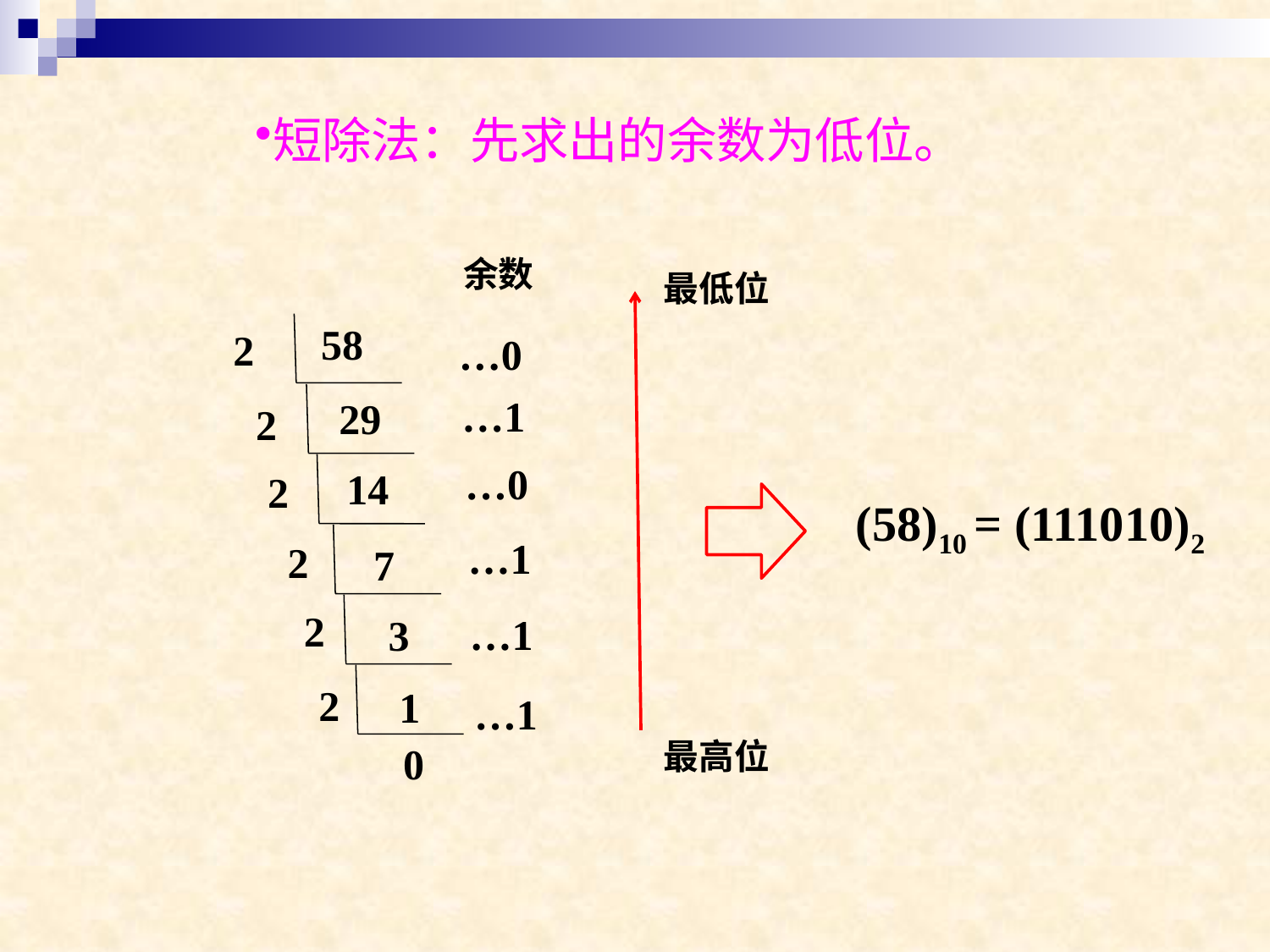

短除法：先求出的余数为低位。
余数
最低位
58

2
…0
…1

29
2
…0

14
2

 (58)10 = (111010)2

…1
2
7

2
…1
3

2
1
…1
最高位
    0